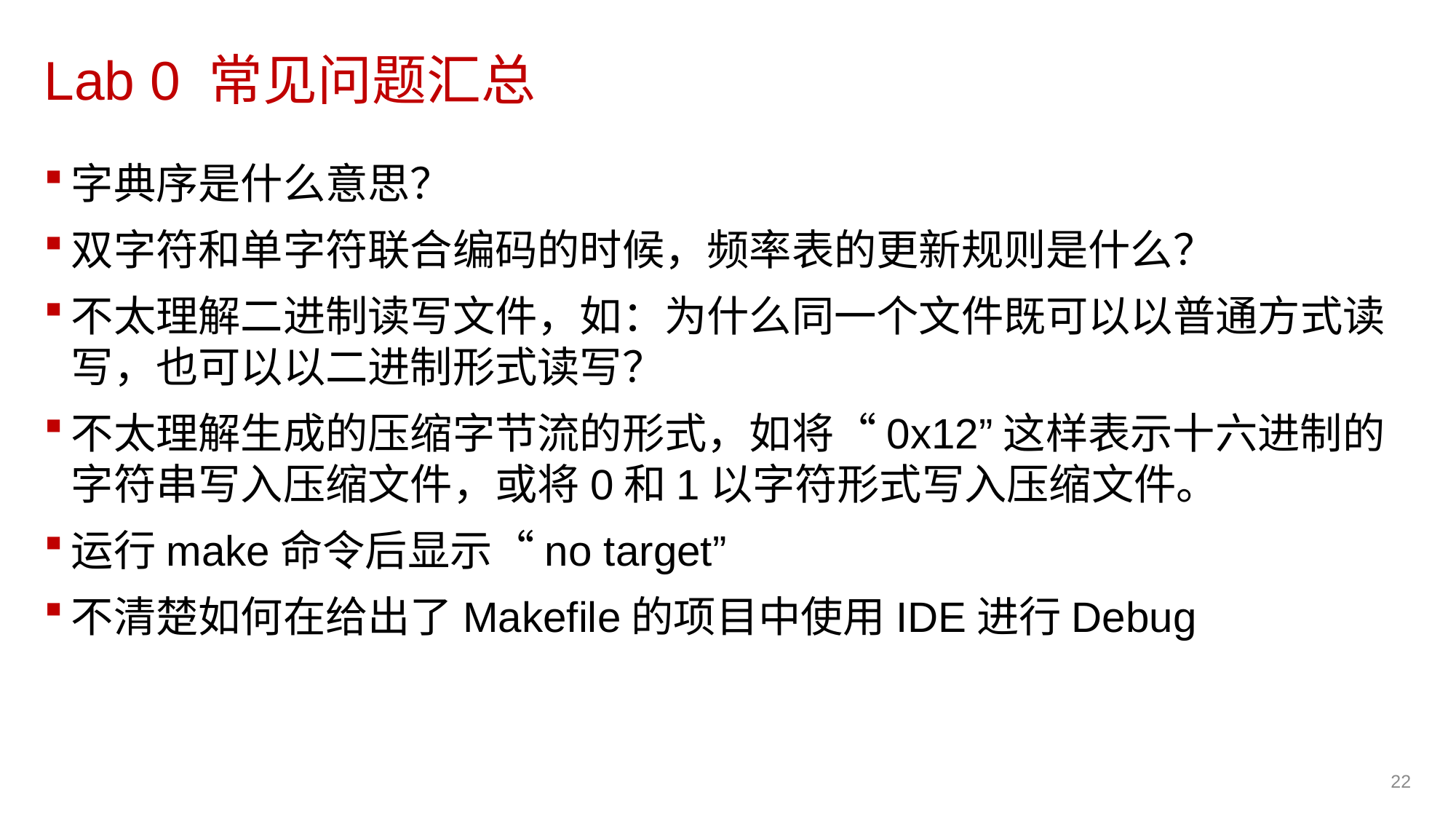

# Lab 0 常见问题汇总
字典序是什么意思？
双字符和单字符联合编码的时候，频率表的更新规则是什么？
不太理解二进制读写文件，如：为什么同一个文件既可以以普通方式读写，也可以以二进制形式读写？
不太理解生成的压缩字节流的形式，如将“0x12”这样表示十六进制的字符串写入压缩文件，或将0和1以字符形式写入压缩文件。
运行make命令后显示“no target”
不清楚如何在给出了Makefile的项目中使用IDE进行Debug

22